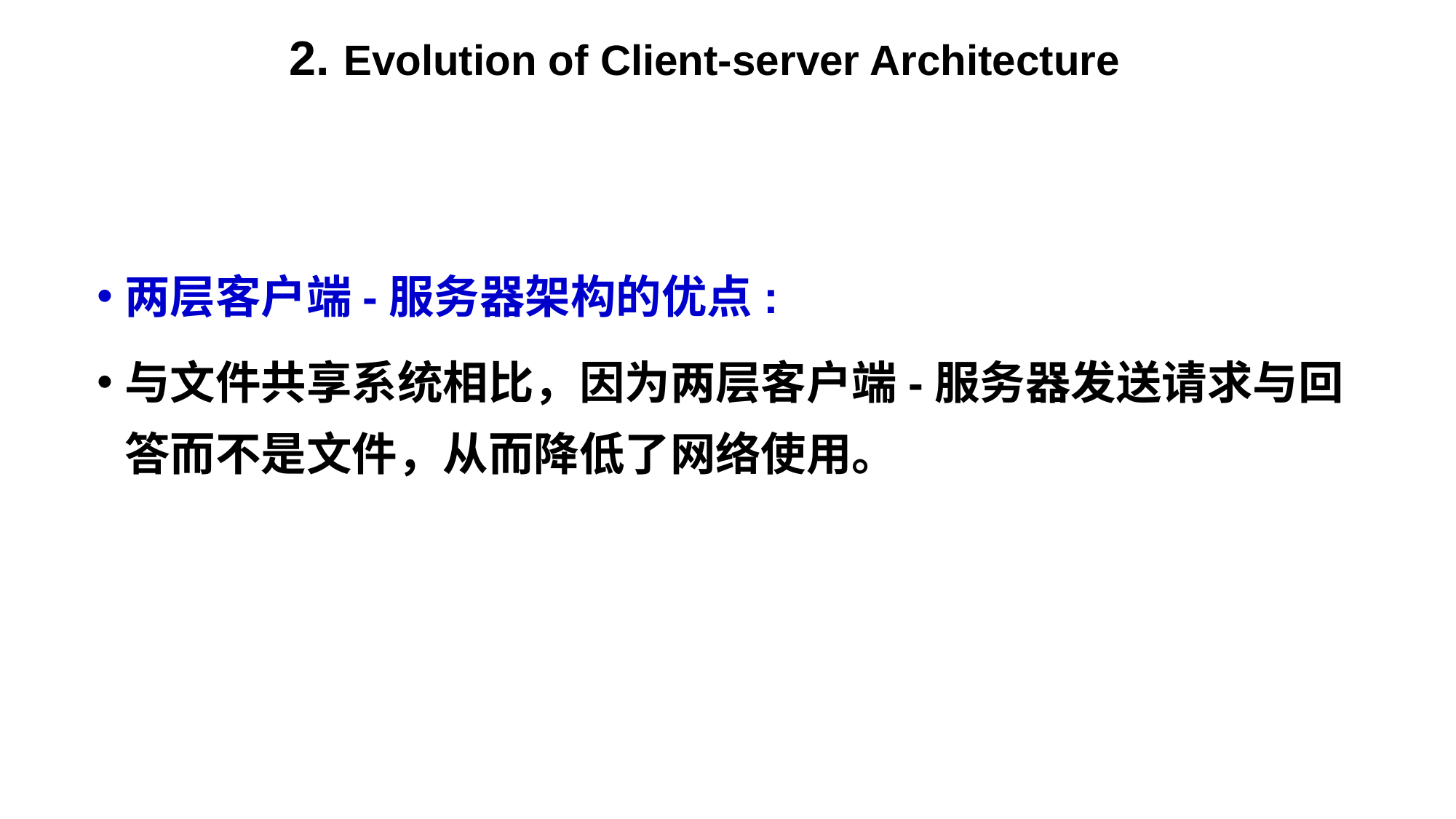

Evolution of Client-server Architecture
两层客户端-服务器架构的优点:
与文件共享系统相比，因为两层客户端-服务器发送请求与回答而不是文件，从而降低了网络使用。